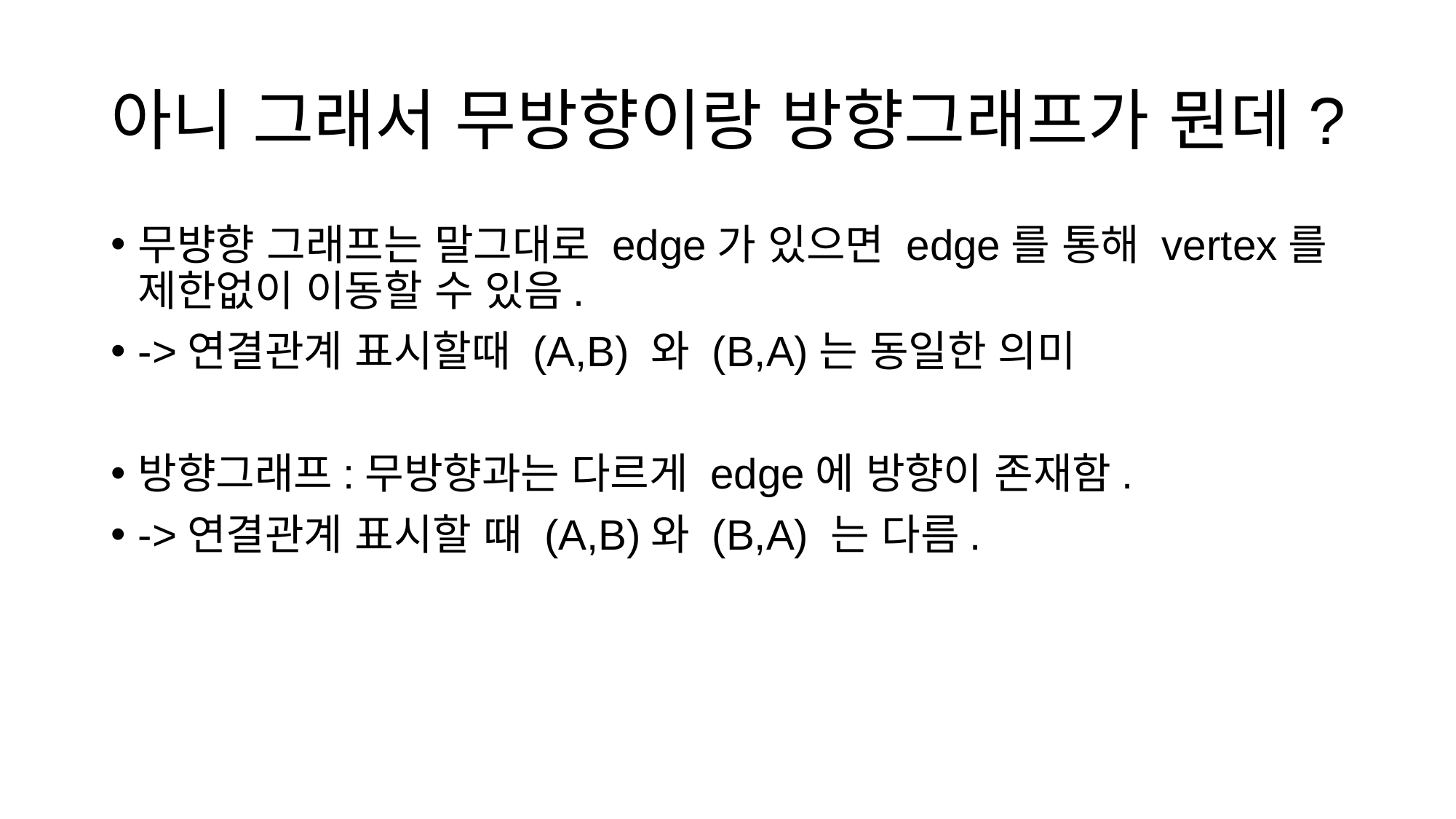

# 아니 그래서 무방향이랑 방향그래프가 뭔데?
무뱡향 그래프는 말그대로 edge가 있으면 edge를 통해 vertex를 제한없이 이동할 수 있음.
->연결관계 표시할때 (A,B) 와 (B,A)는 동일한 의미

방향그래프:무방향과는 다르게 edge에 방향이 존재함.
->연결관계 표시할 때 (A,B)와 (B,A) 는 다름.